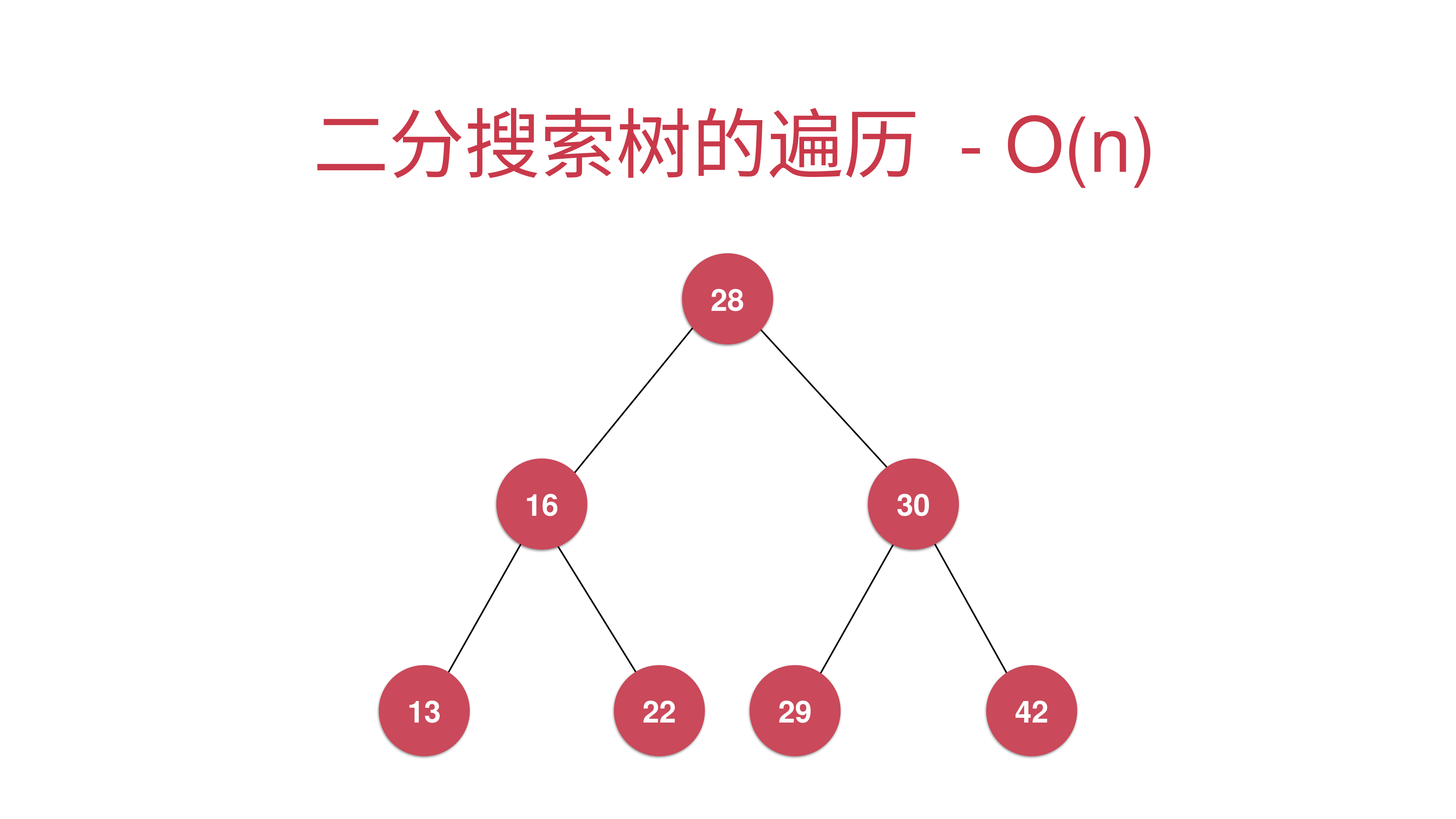

# 二分搜索树的遍历 - O(n)
28

16
30

13
22
29
42